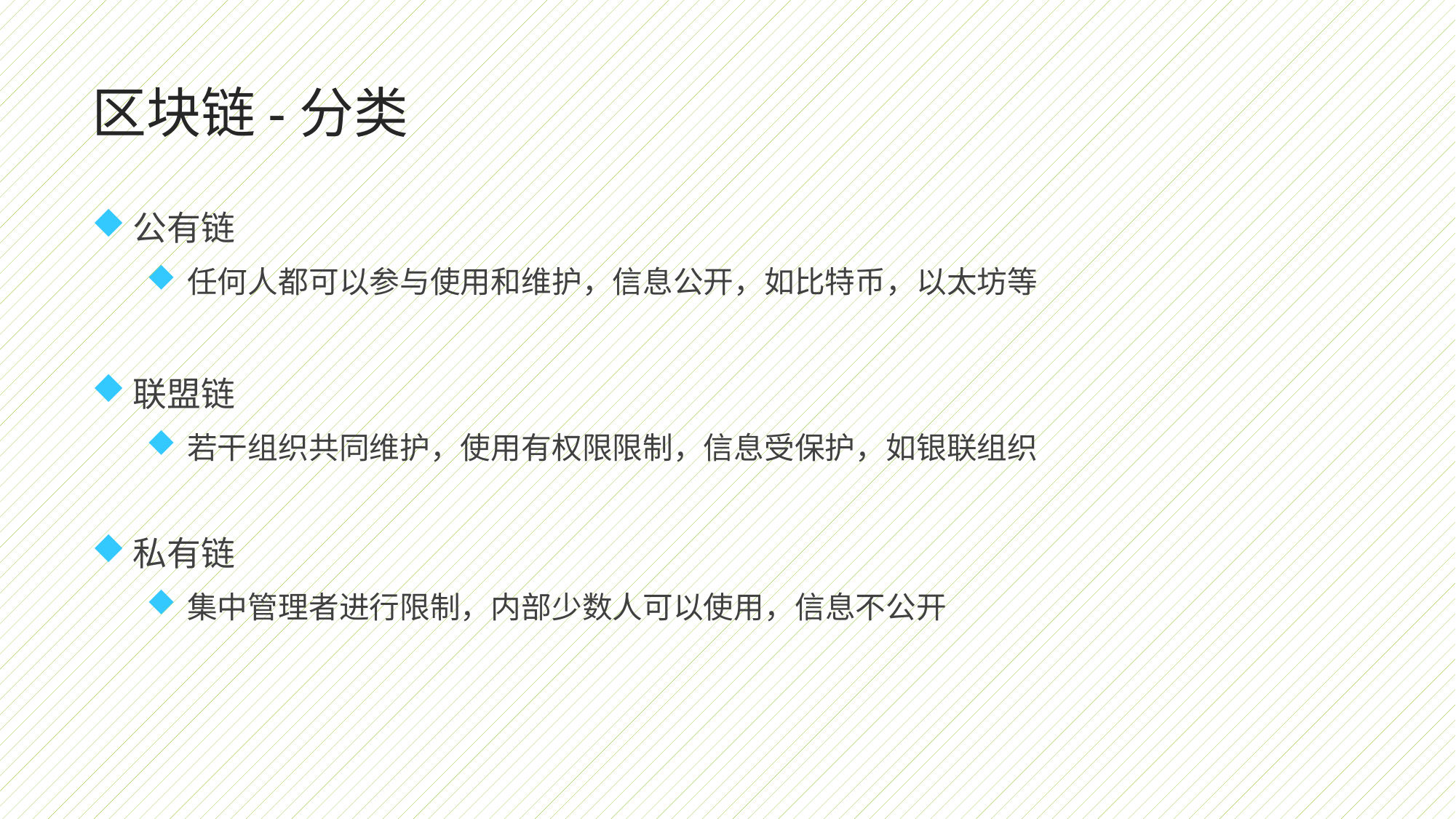

# 区块链-分类
公有链
任何人都可以参与使用和维护，信息公开，如比特币，以太坊等

联盟链
若干组织共同维护，使用有权限限制，信息受保护，如银联组织

私有链
集中管理者进行限制，内部少数人可以使用，信息不公开